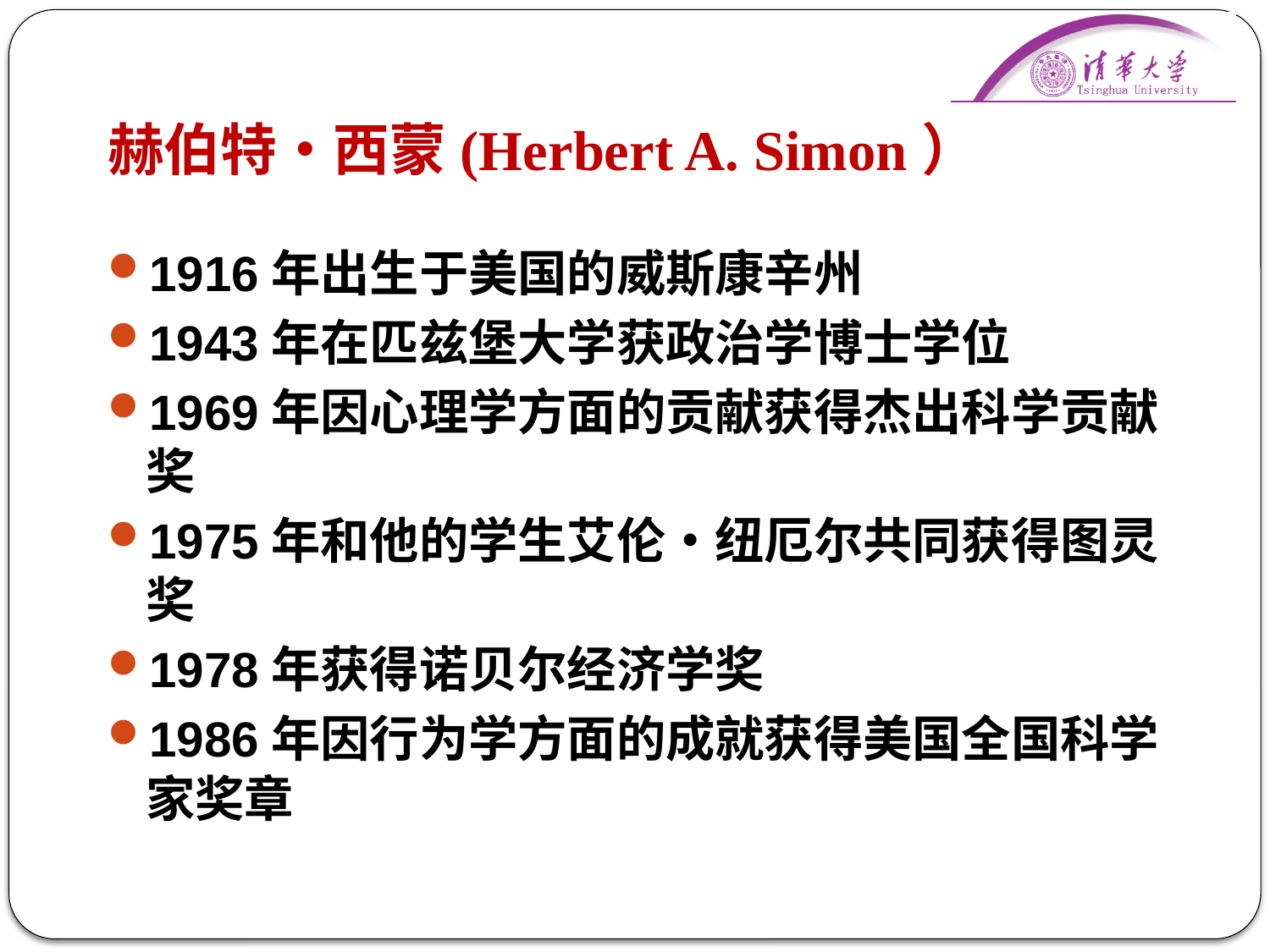

# 赫伯特•西蒙(Herbert A. Simon）
1916年出生于美国的威斯康辛州
1943年在匹兹堡大学获政治学博士学位
1969年因心理学方面的贡献获得杰出科学贡献奖
1975年和他的学生艾伦•纽厄尔共同获得图灵奖
1978年获得诺贝尔经济学奖
1986年因行为学方面的成就获得美国全国科学家奖章

69